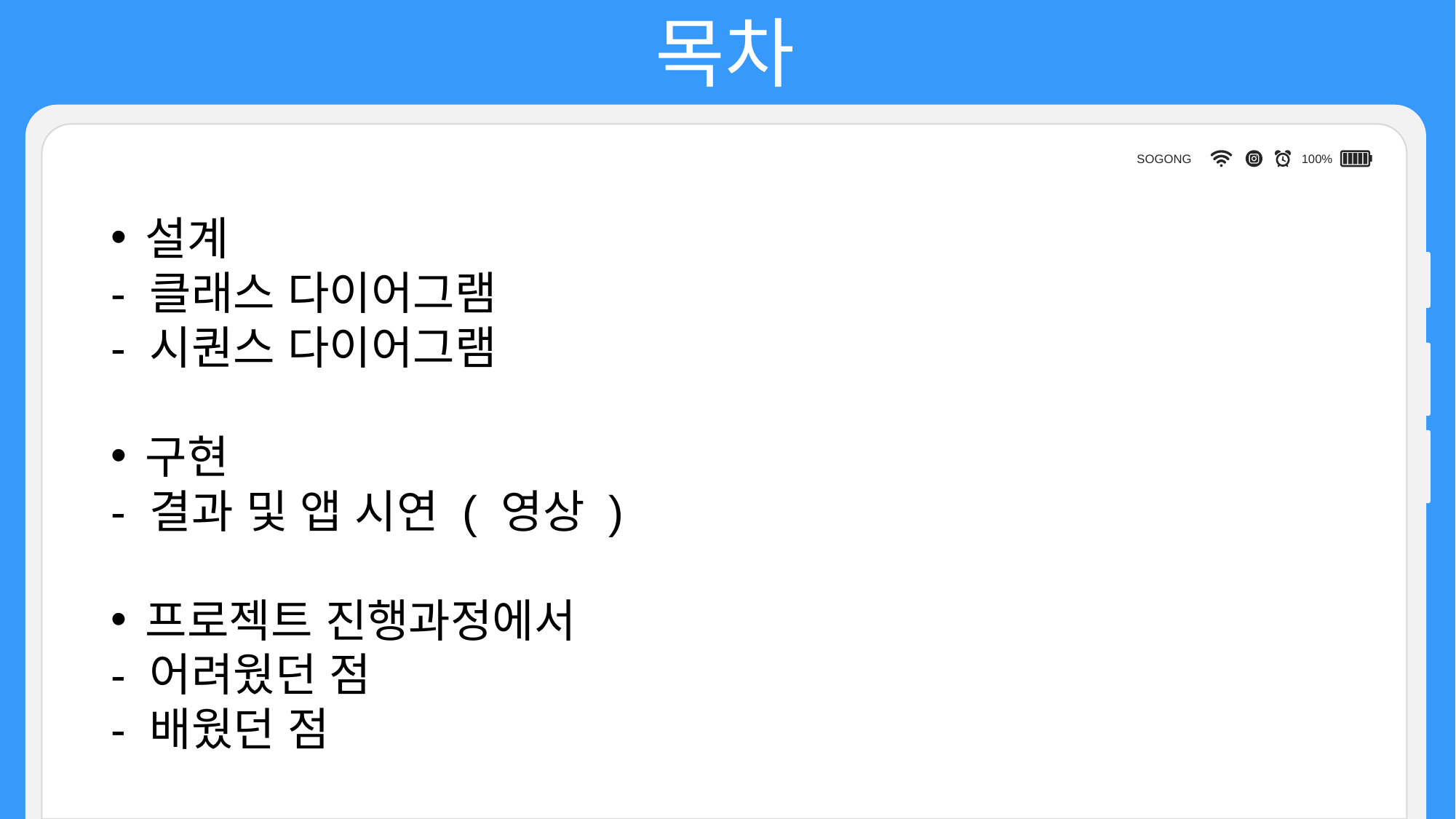

목차

SOGONG
100%

설계
- 클래스 다이어그램
- 시퀀스 다이어그램

구현
- 결과 및 앱 시연 ( 영상 )

프로젝트 진행과정에서
- 어려웠던 점
- 배웠던 점